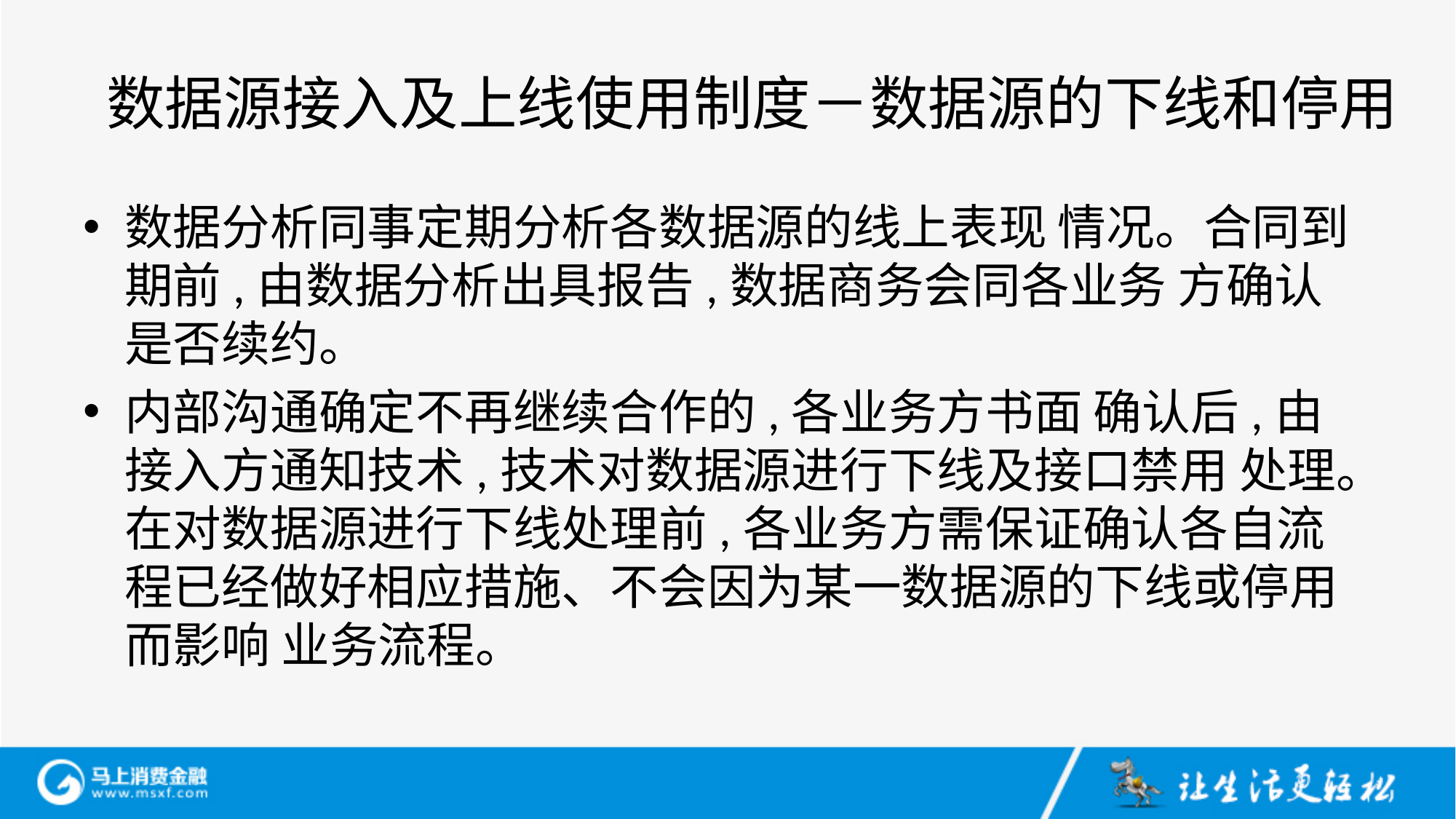

# 数据源接入及上线使用制度－数据源的下线和停用
数据分析同事定期分析各数据源的线上表现 情况。合同到期前,由数据分析出具报告,数据商务会同各业务 方确认是否续约。
内部沟通确定不再继续合作的,各业务方书面 确认后,由接入方通知技术,技术对数据源进行下线及接口禁用 处理。在对数据源进行下线处理前,各业务方需保证确认各自流 程已经做好相应措施、不会因为某一数据源的下线或停用而影响 业务流程。